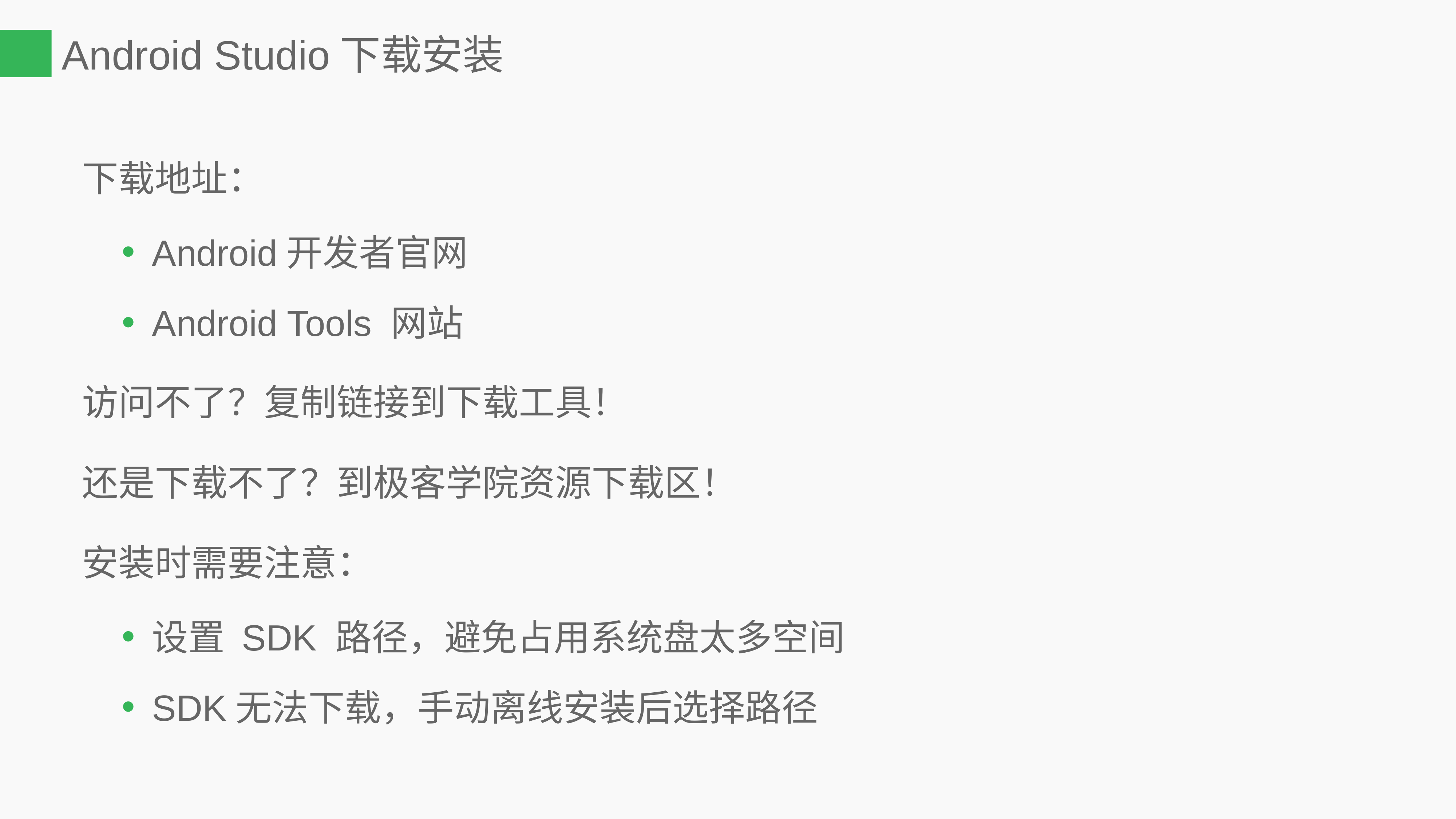

# Android Studio下载安装
下载地址：
Android开发者官网
Android Tools 网站
访问不了？复制链接到下载工具！
还是下载不了？到极客学院资源下载区！
安装时需要注意：
设置 SDK 路径，避免占用系统盘太多空间
SDK无法下载，手动离线安装后选择路径